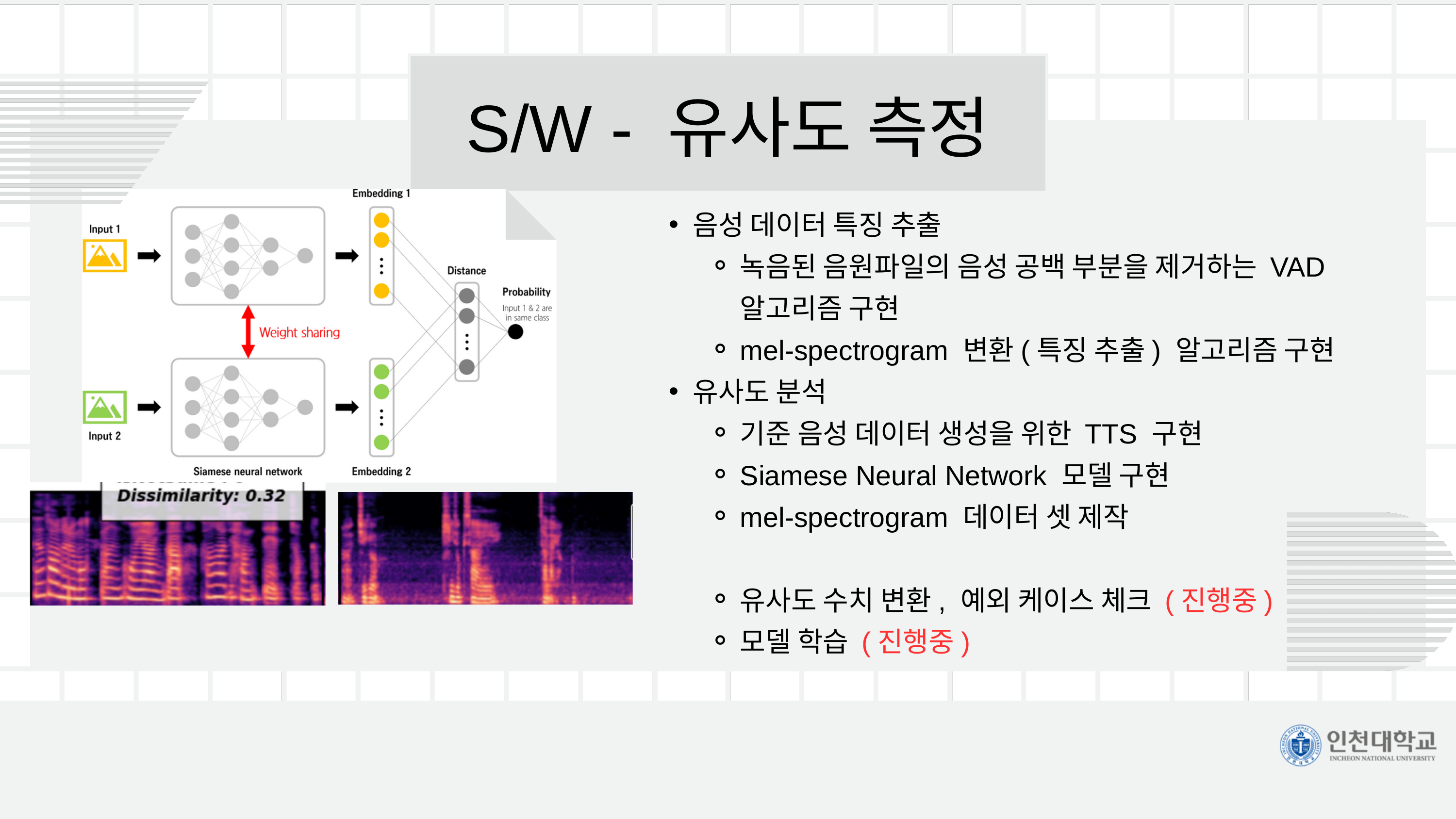

S/W - 유사도 측정

음성 데이터 특징 추출
녹음된 음원파일의 음성 공백 부분을 제거하는 VAD 알고리즘 구현
mel-spectrogram 변환(특징 추출) 알고리즘 구현
유사도 분석
기준 음성 데이터 생성을 위한 TTS 구현
Siamese Neural Network 모델 구현
mel-spectrogram 데이터 셋 제작

유사도 수치 변환, 예외 케이스 체크 (진행중)
모델 학습 (진행중)